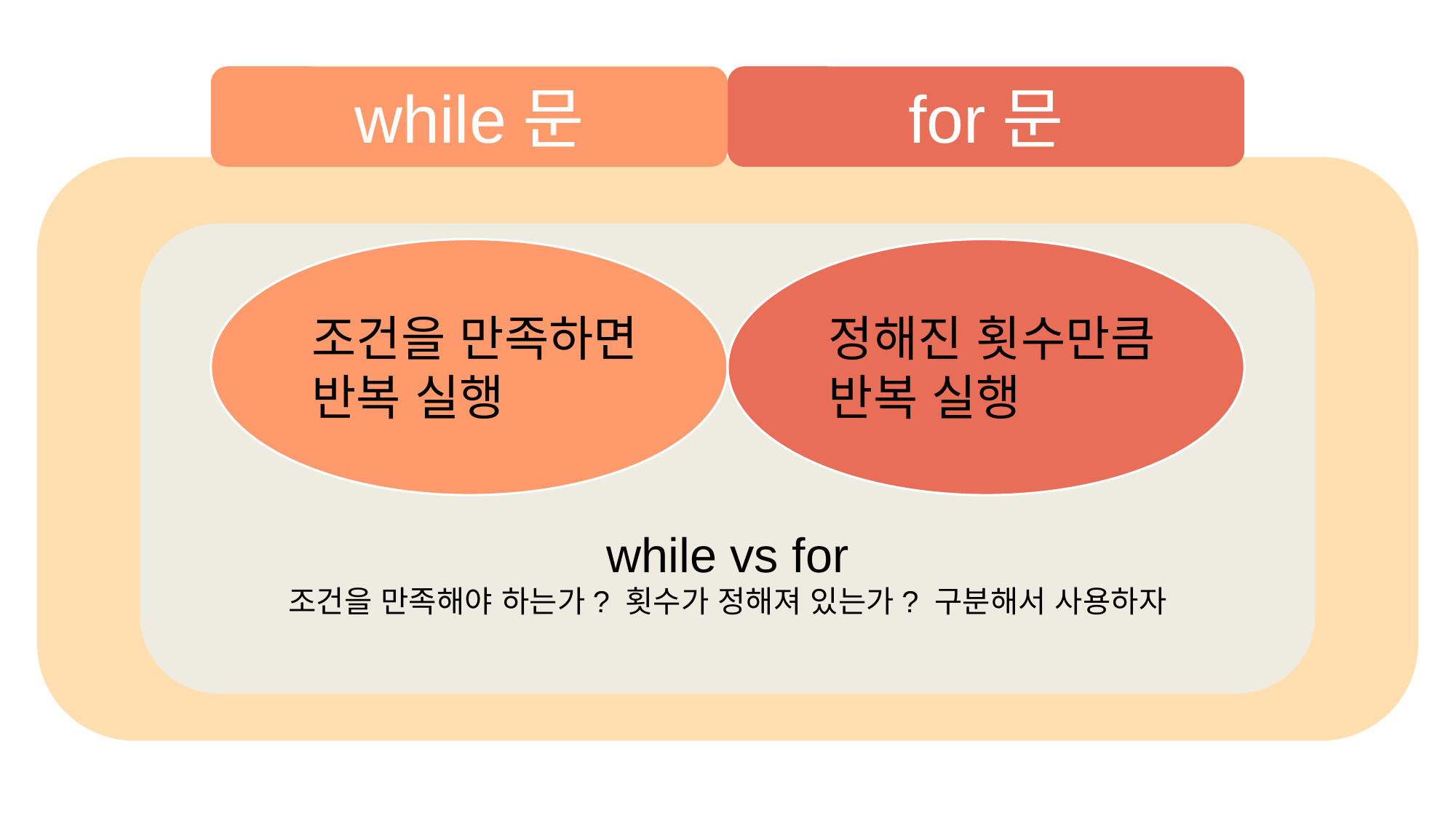

while문
for문

조건을 만족하면 반복 실행
정해진 횟수만큼
반복 실행
while vs for
조건을 만족해야 하는가? 횟수가 정해져 있는가? 구분해서 사용하자